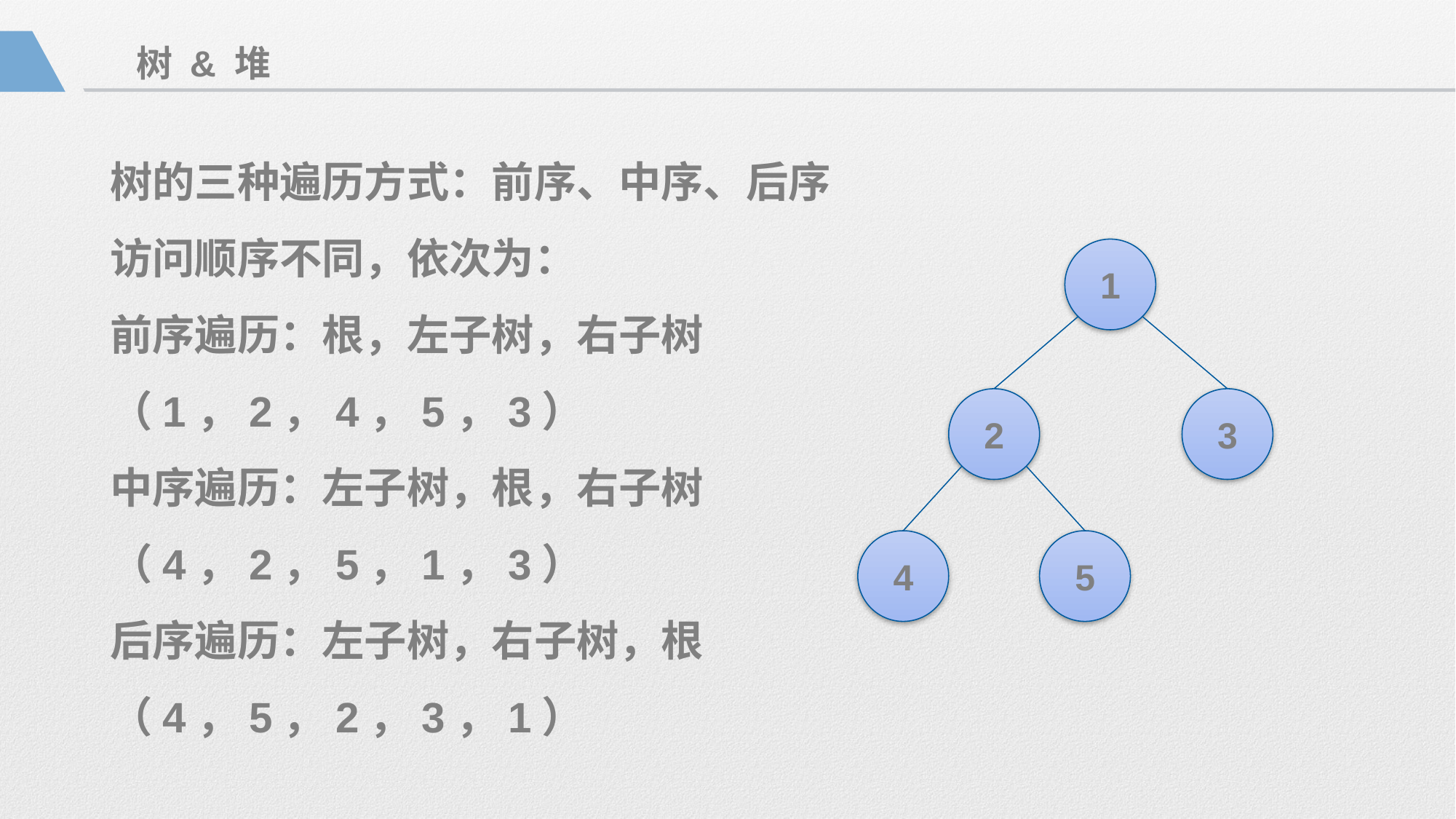

树 & 堆
树的三种遍历方式：前序、中序、后序
访问顺序不同，依次为：
前序遍历：根，左子树，右子树
（1，2，4，5，3）
中序遍历：左子树，根，右子树
（4，2，5，1，3）
后序遍历：左子树，右子树，根
（4，5，2，3，1）
1
2
3
4
5